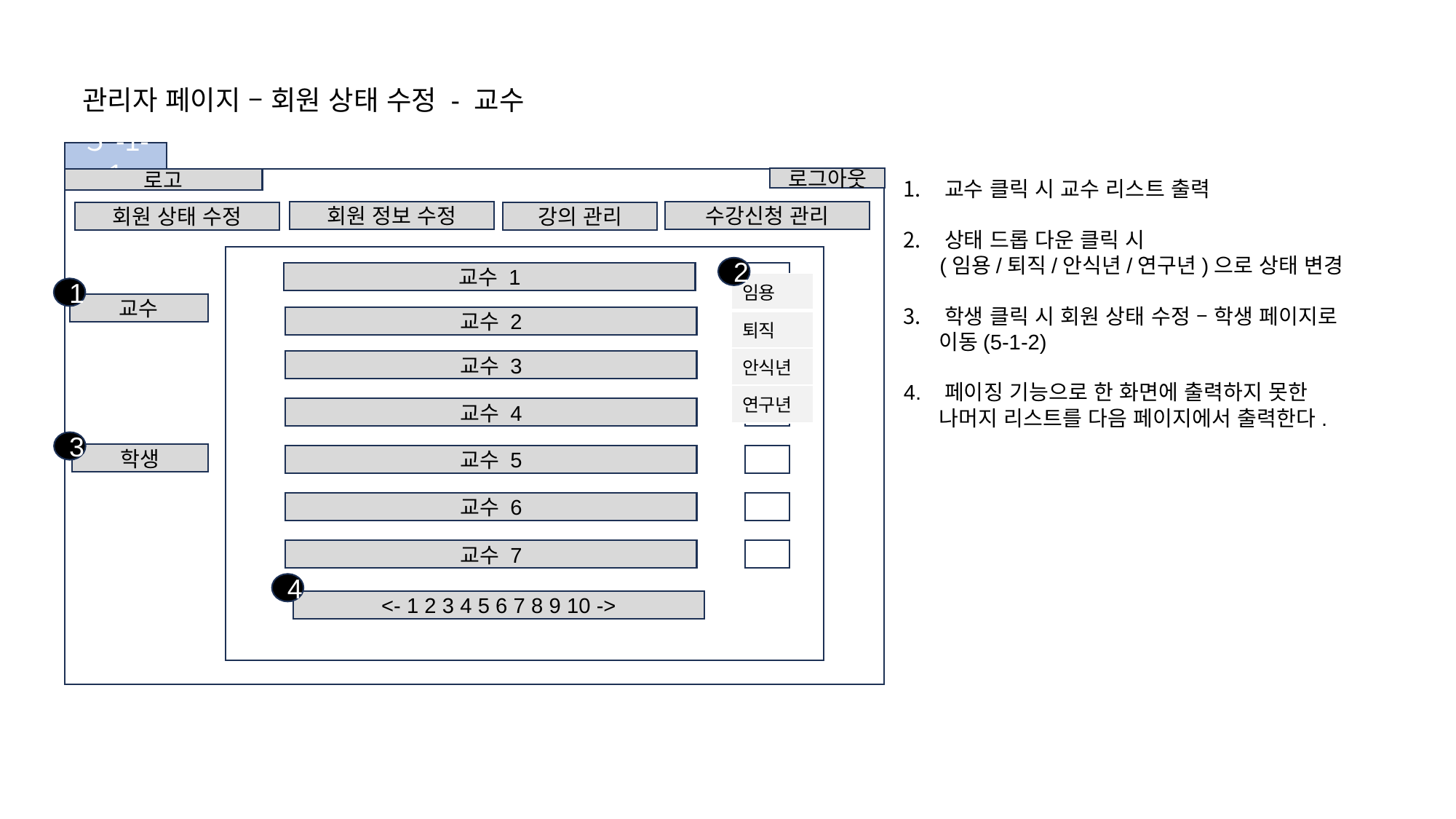

관리자 페이지 – 회원 상태 수정 - 교수
５-1-1
로그아웃
로고

교수 클릭 시 교수 리스트 출력

상태 드롭 다운 클릭 시
      (임용/퇴직/안식년/연구년)으로 상태 변경

학생 클릭 시 회원 상태 수정 – 학생 페이지로
     이동(5-1-2)

4.   페이징 기능으로 한 화면에 출력하지 못한
     나머지 리스트를 다음 페이지에서 출력한다.

회원 정보 수정
수강신청 관리
회원 상태 수정
강의 관리

2
교수 1

| 임용 |
| --- |
| 퇴직 |
| 안식년 |
| 연구년 |
1
교수
교수 2

교수 3
교수 4

3
학생
교수 5

교수 6

교수 7

4
<- 1 2 3 4 5 6 7 8 9 10 ->